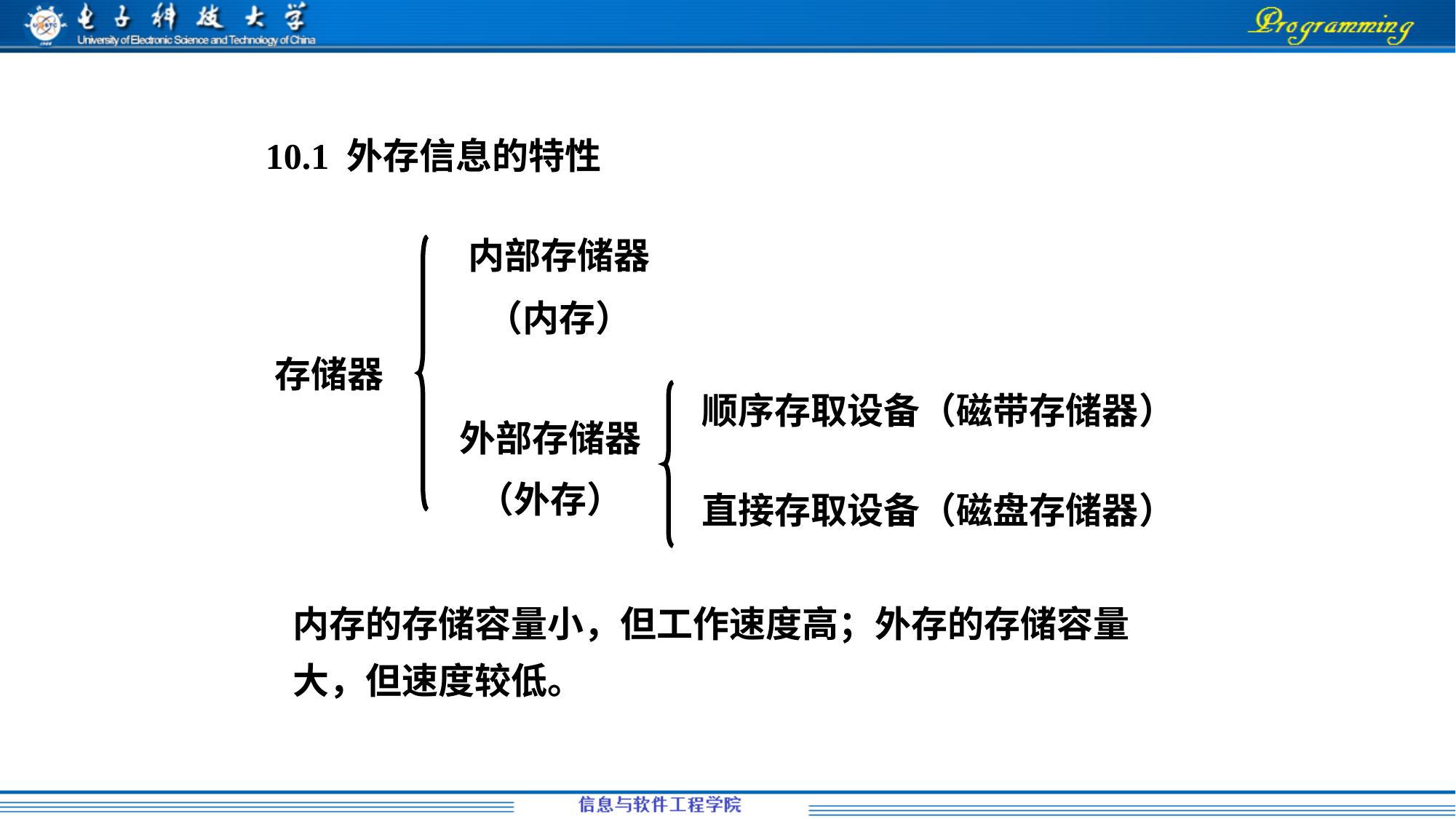

10.1 外存信息的特性
内部存储器
（内存）

存储器

顺序存取设备（磁带存储器）
外部存储器
（外存）
直接存取设备（磁盘存储器）
内存的存储容量小，但工作速度高；外存的存储容量大，但速度较低。